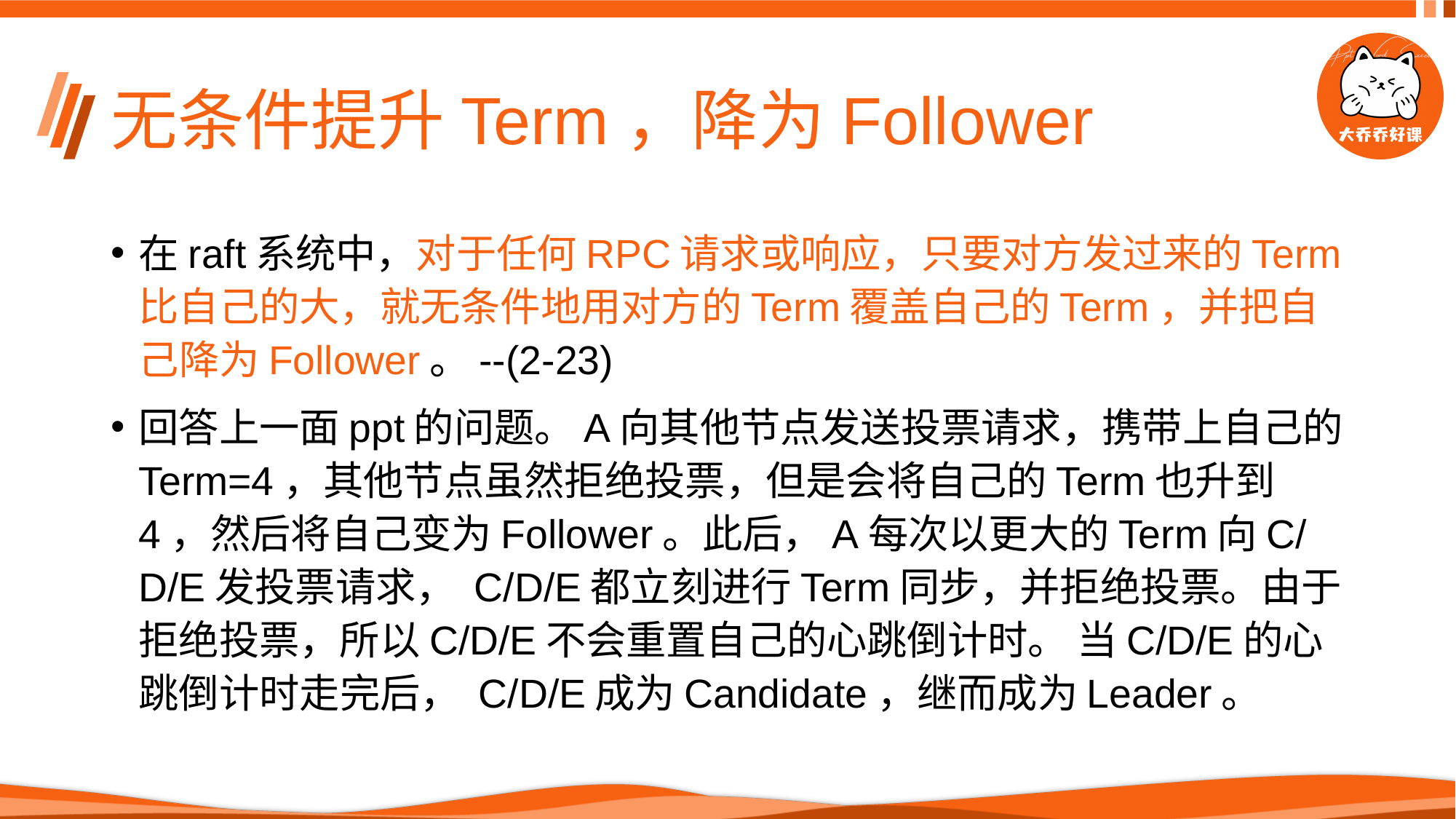

# 无条件提升Term，降为Follower
在raft系统中，对于任何RPC请求或响应，只要对方发过来的Term比自己的大，就无条件地用对方的Term覆盖自己的Term，并把自己降为Follower。--(2-23)
回答上一面ppt的问题。A向其他节点发送投票请求，携带上自己的Term=4，其他节点虽然拒绝投票，但是会将自己的Term也升到4，然后将自己变为Follower。此后，A每次以更大的Term向C/D/E发投票请求， C/D/E都立刻进行Term同步，并拒绝投票。由于拒绝投票，所以C/D/E不会重置自己的心跳倒计时。 当C/D/E的心跳倒计时走完后， C/D/E成为Candidate，继而成为Leader。